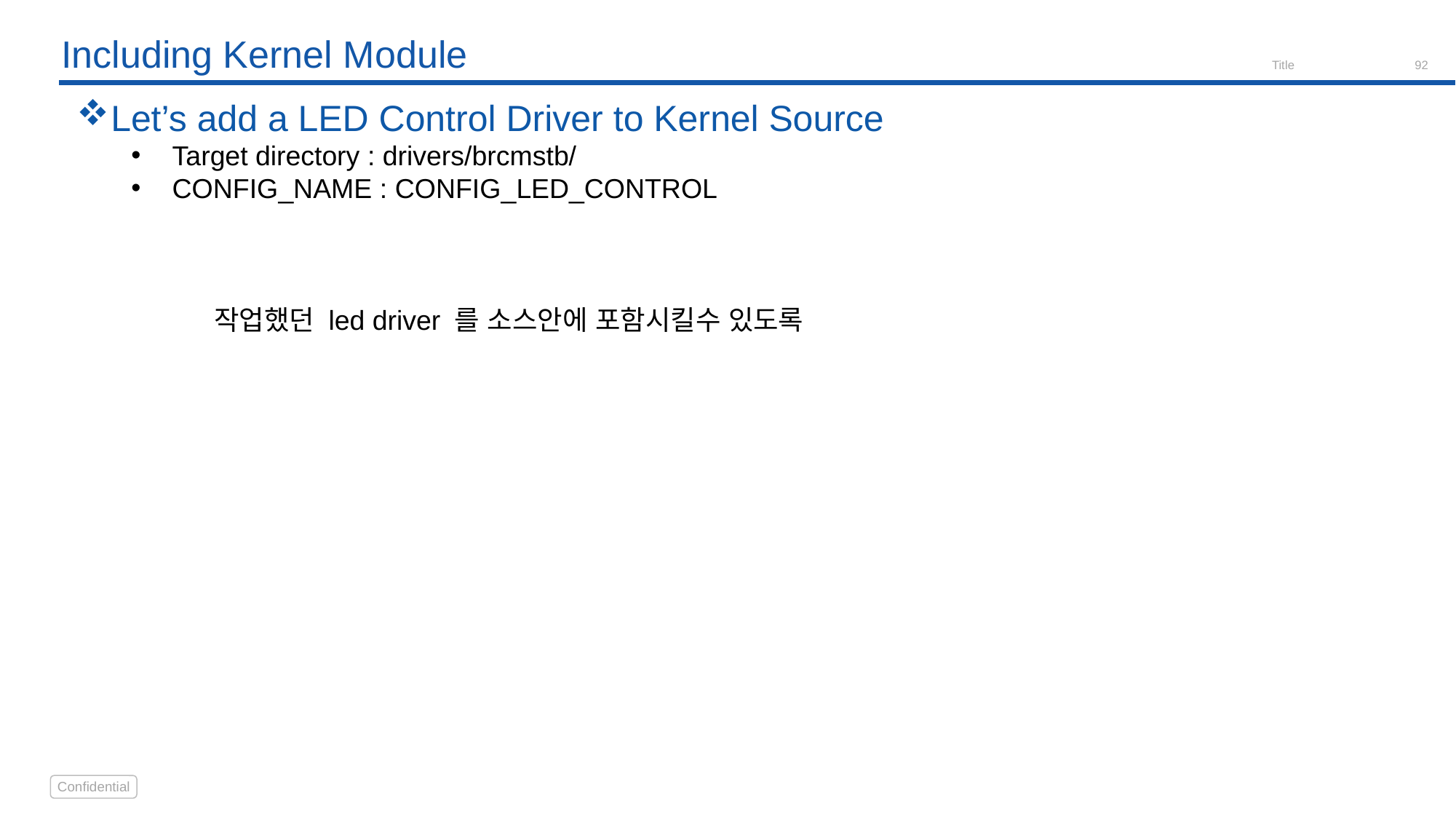

# Including Kernel Module
Let’s add a LED Control Driver to Kernel Source
Target directory : drivers/brcmstb/
CONFIG_NAME : CONFIG_LED_CONTROL
작업했던 led driver 를 소스안에 포함시킬수 있도록